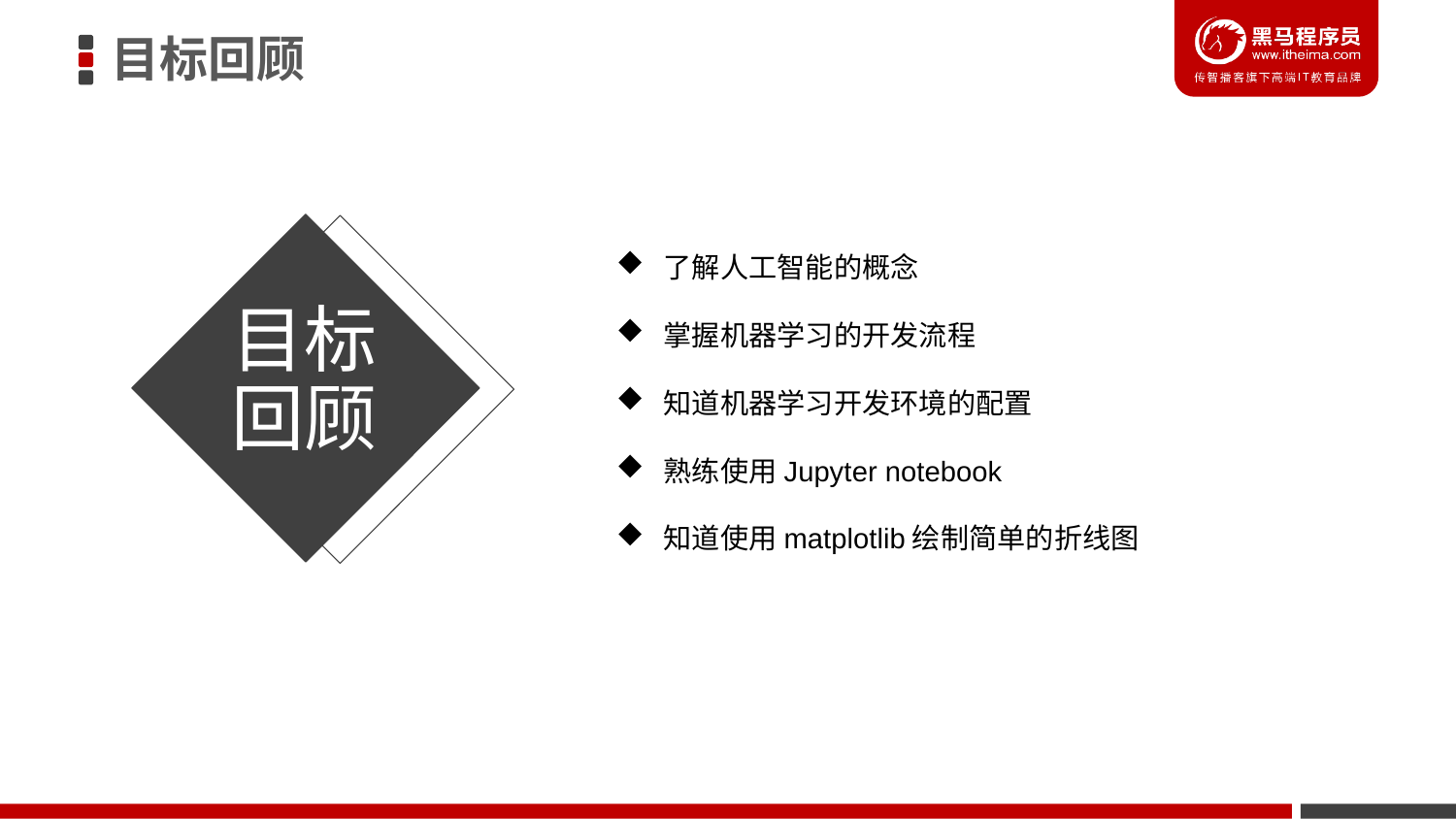

目标回顾
 了解人工智能的概念
 掌握机器学习的开发流程
 知道机器学习开发环境的配置
 熟练使用Jupyter notebook
 知道使用matplotlib绘制简单的折线图

目标
回顾